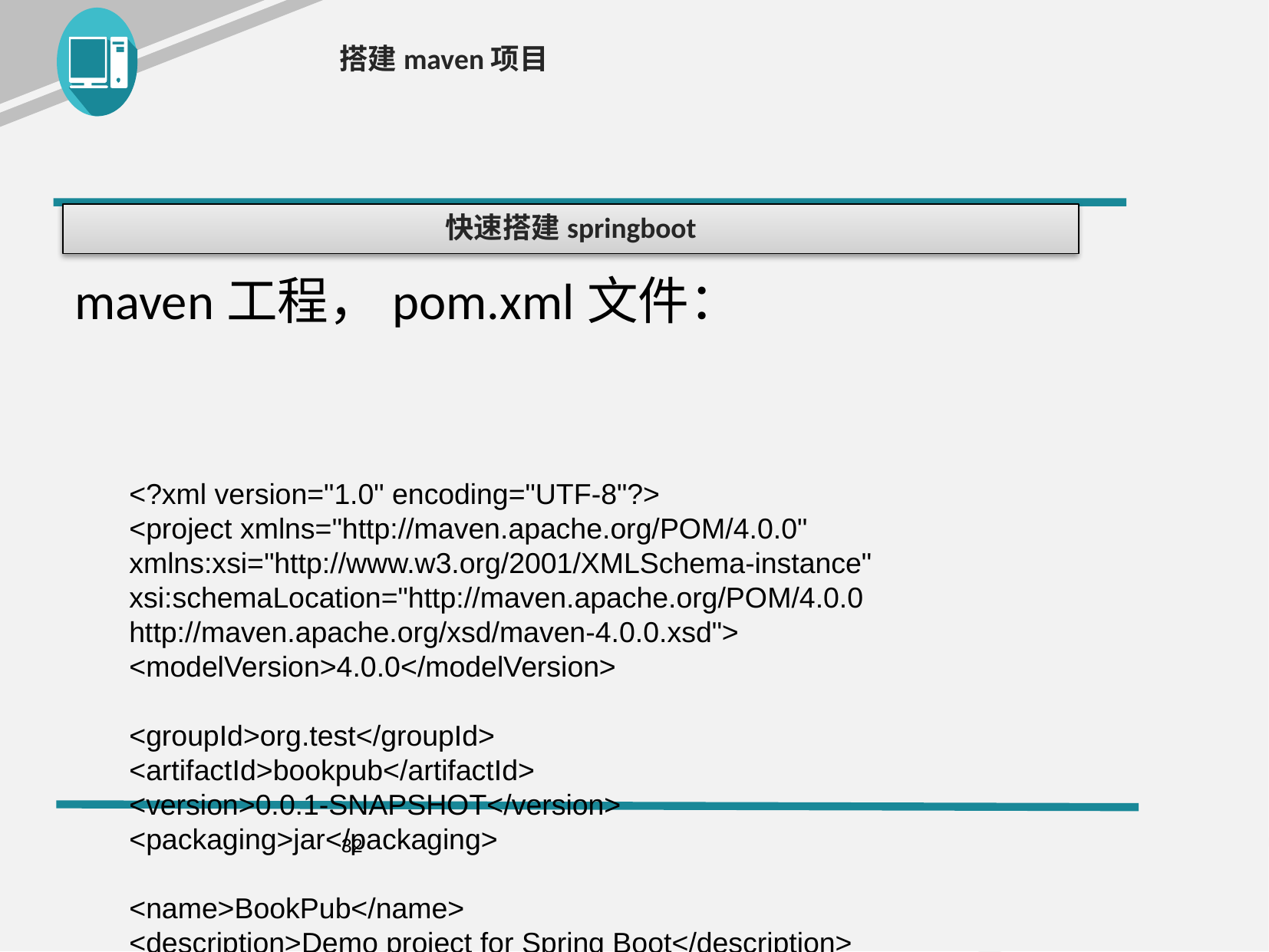

搭建maven项目

快速搭建springboot

maven工程，pom.xml文件：

<?xml version="1.0" encoding="UTF-8"?>
<project xmlns="http://maven.apache.org/POM/4.0.0" xmlns:xsi="http://www.w3.org/2001/XMLSchema-instance"
xsi:schemaLocation="http://maven.apache.org/POM/4.0.0 http://maven.apache.org/xsd/maven-4.0.0.xsd">
<modelVersion>4.0.0</modelVersion>

<groupId>org.test</groupId>
<artifactId>bookpub</artifactId>
<version>0.0.1-SNAPSHOT</version>
<packaging>jar</packaging>

<name>BookPub</name>
<description>Demo project for Spring Boot</description>

<parent>
<groupId>org.springframework.boot</groupId>
<artifactId>spring-boot-starter-parent</artifactId>
<version>1.4.1.RELEASE</version>
<relativePath/> <!-- lookup parent from repository -->
</parent>

<properties>
<project.build.sourceEncoding>UTF-8</project.build.sourceEncoding>
<project.reporting.outputEncoding>UTF-8</project.reporting.outputEncoding>
<java.version>1.8</java.version>
</properties>

<dependencies>
    <dependency>
            <groupId>commons-pool</groupId>
            <artifactId>commons-pool</artifactId>
        </dependency>
        <dependency>
            <groupId>commons-dbcp</groupId>
            <artifactId>commons-dbcp</artifactId>
        </dependency>
        <dependency>
<groupId>commons-collections</groupId>
<artifactId>commons-collections</artifactId>
</dependency>

<dependency>
<groupId>org.codehaus.jackson</groupId>
<artifactId>jackson-mapper-asl</artifactId>
<version>1.9.13</version>
</dependency>
<dependency>
<groupId>com.fasterxml.jackson.core</groupId>
<artifactId>jackson-annotations</artifactId>
<version>2.6.1</version>
</dependency>
<dependency>
<groupId>com.fasterxml.jackson.core</groupId>
<artifactId>jackson-core</artifactId>
<version>2.6.1</version>
</dependency>
<dependency>
<groupId>com.fasterxml.jackson.core</groupId>
<artifactId>jackson-databind</artifactId>
<version>2.6.1</version>
</dependency>
<dependency>
<groupId>org.json</groupId>
<artifactId>json</artifactId>
<version>20140107</version>
</dependency>

        <dependency>
            <groupId>org.springframework.data</groupId>
            <artifactId>spring-data-rest-core</artifactId>
            <version>2.5.1.RELEASE</version>
        </dependency>
        <dependency>
            <groupId>org.springframework.boot</groupId>
            <artifactId>spring-boot-starter-data-jpa</artifactId>
            <version>1.3.6.RELEASE</version>
        </dependency>
        <dependency>
            <groupId>org.springframework.boot</groupId>
            <artifactId>spring-boot-starter-web</artifactId>
            <version>1.3.6.RELEASE</version>
        </dependency>
        <dependency>
            <groupId>org.springframework.boot</groupId>
            <artifactId>spring-boot-starter-hateoas</artifactId>
            <version>1.3.6.RELEASE</version>
        </dependency>
        <dependency>
            <groupId>org.springframework.boot</groupId>
            <artifactId>spring-boot-starter-data-rest</artifactId>
            <version>1.3.6.RELEASE</version>
            </dependency>
        <dependency>
            <groupId>org.apache.maven.plugins</groupId>
            <artifactId>maven-surefire-plugin</artifactId>
            <version>2.17</version>
        </dependency>
        <!-- <dependency>
            <groupId>org.springframework.cloud</groupId>
            <artifactId>spring-cloud-starter-eureka</artifactId>
            <version>1.3.6.RELEASE</version>
        </dependency>
        <dependency>
            <groupId>org.springframework.cloud</groupId>
            <artifactId>spring-cloud-starter-hystrix</artifactId>
            <version>1.3.6.RELEASE</version>
        </dependency>
        <dependency>
            <groupId>org.springframework.cloud</groupId>
            <artifactId>spring-cloud-starter-config</artifactId>
            <version>1.3.6.RELEASE</version>
        </dependency>
        <dependency>
            <groupId>org.springframework.cloud</groupId>
            <artifactId>spring-cloud-starter-oauth2</artifactId>
            <version>1.3.6.RELEASE</version>
        </dependency> -->
        <dependency>
            <groupId>io.projectreactor</groupId>
            <artifactId>reactor-core</artifactId>
            <version>2.5.0.M2</version>
        </dependency>

<dependency>
<groupId>com.h2database</groupId>
<artifactId>h2</artifactId>
<scope>runtime</scope>
</dependency>
<dependency>
            <groupId>mysql</groupId>
            <artifactId>mysql-connector-java</artifactId>
            <scope>runtime</scope>
        </dependency>
<dependency>
<groupId>org.springframework.boot</groupId>
<artifactId>spring-boot-starter-test</artifactId>
<!-- <scope>test</scope> -->
</dependency>
<dependency>
<groupId>org.springframework.boot</groupId>
<artifactId>spring-boot-starter-web</artifactId>
</dependency>

</dependencies>

<build>
<plugins>
<plugin>
<groupId>org.springframework.boot</groupId>
<artifactId>spring-boot-maven-plugin</artifactId>
</plugin>
</plugins>
</build>

</project>

32